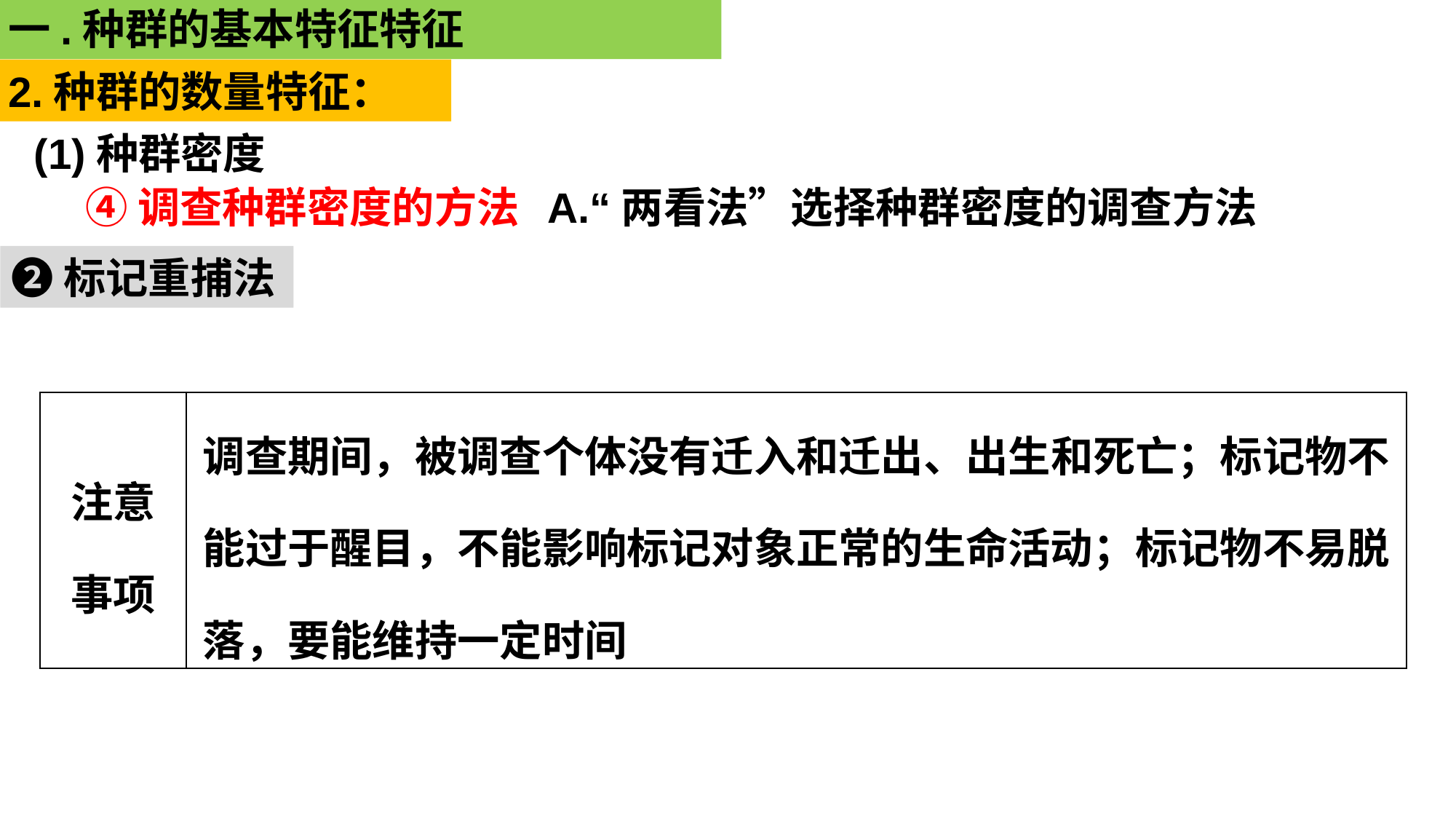

一.种群的基本特征特征
2.种群的数量特征：
(1)种群密度
A.“两看法”选择种群密度的调查方法
④调查种群密度的方法
➋标记重捕法
| 注意 事项 | 调查期间，被调查个体没有迁入和迁出、出生和死亡；标记物不能过于醒目，不能影响标记对象正常的生命活动；标记物不易脱落，要能维持一定时间 |
| --- | --- |